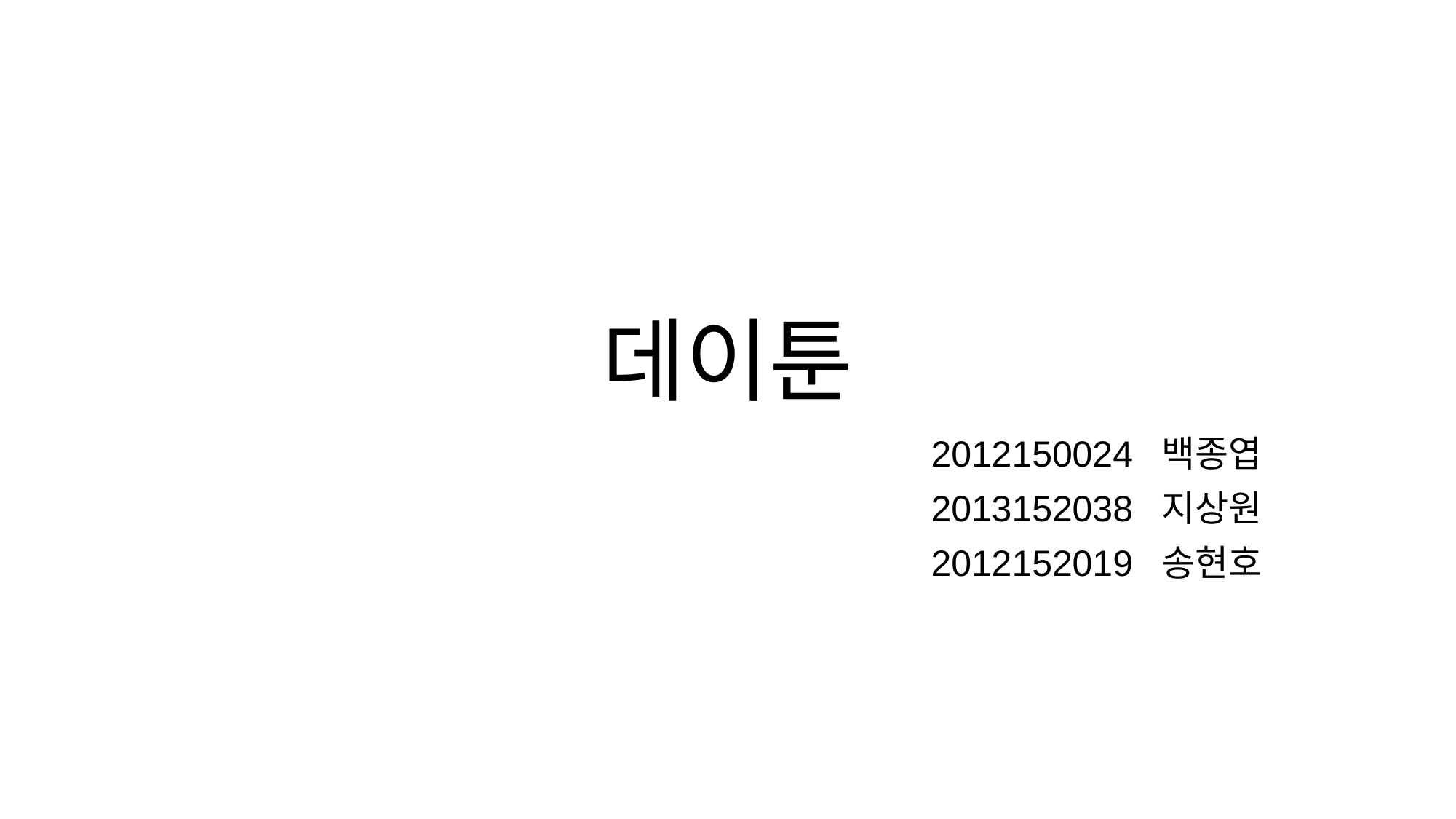

# 데이툰
2012150024  백종엽
2013152038  지상원
2012152019  송현호